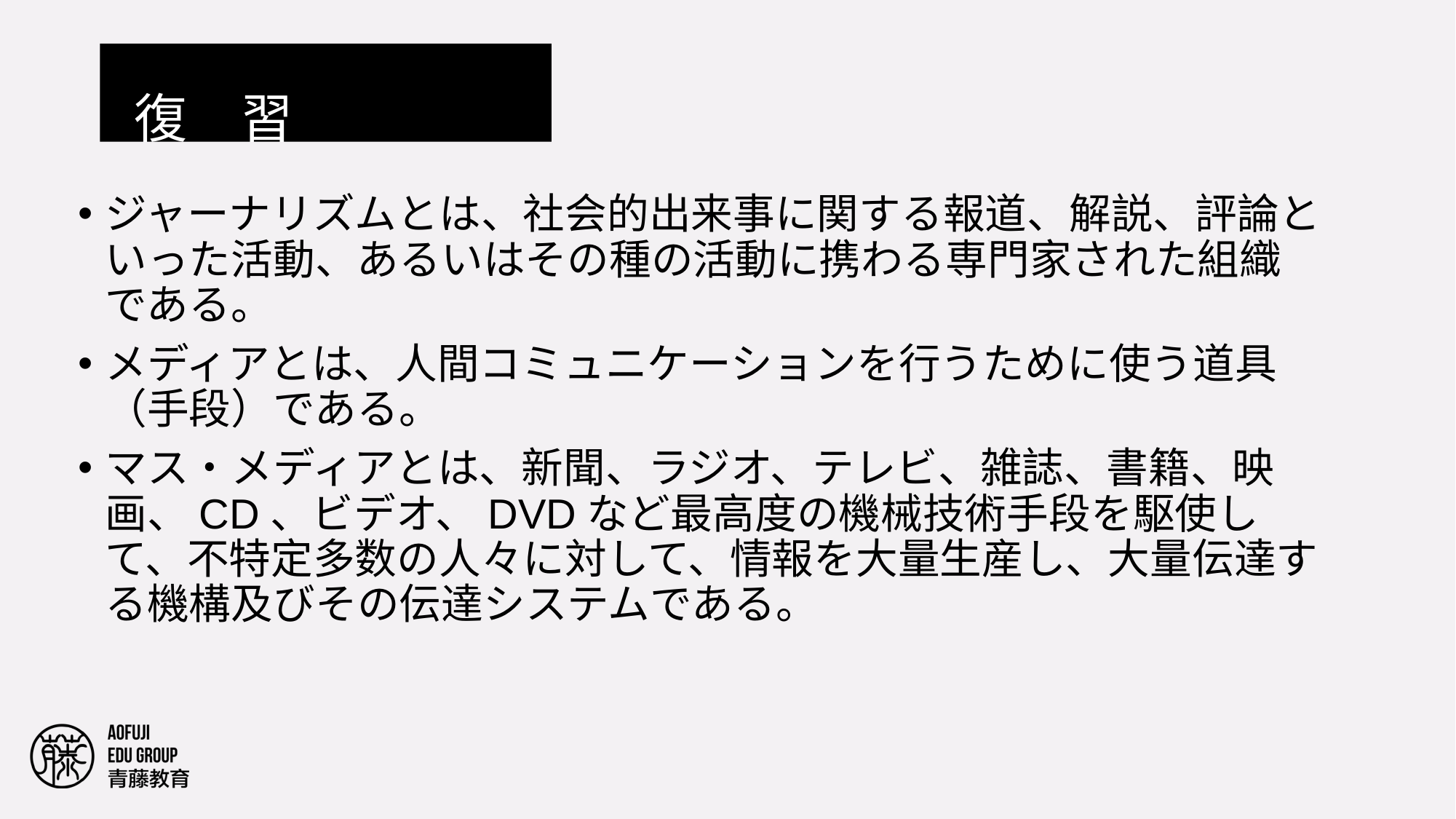

#

復　習
ジャーナリズムとは、社会的出来事に関する報道、解説、評論といった活動、あるいはその種の活動に携わる専門家された組織である。
メディアとは、人間コミュニケーションを行うために使う道具（手段）である。
マス・メディアとは、新聞、ラジオ、テレビ、雑誌、書籍、映画、CD、ビデオ、DVDなど最高度の機械技術手段を駆使して、不特定多数の人々に対して、情報を大量生産し、大量伝達する機構及びその伝達システムである。